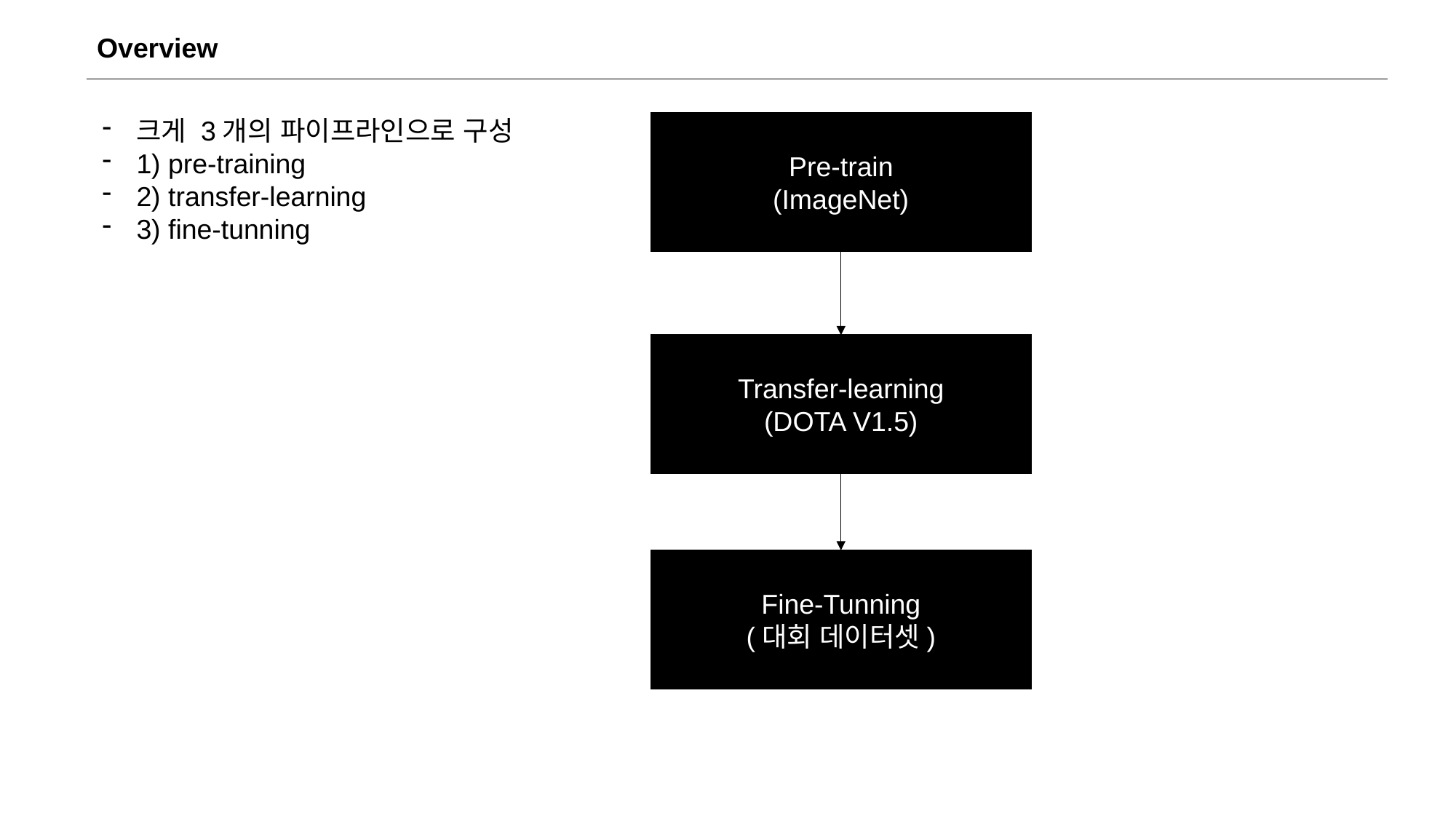

Overview
크게 3개의 파이프라인으로 구성
1) pre-training
2) transfer-learning
3) fine-tunning
Pre-train
(ImageNet)
Transfer-learning
(DOTA V1.5)
Fine-Tunning
(대회 데이터셋)